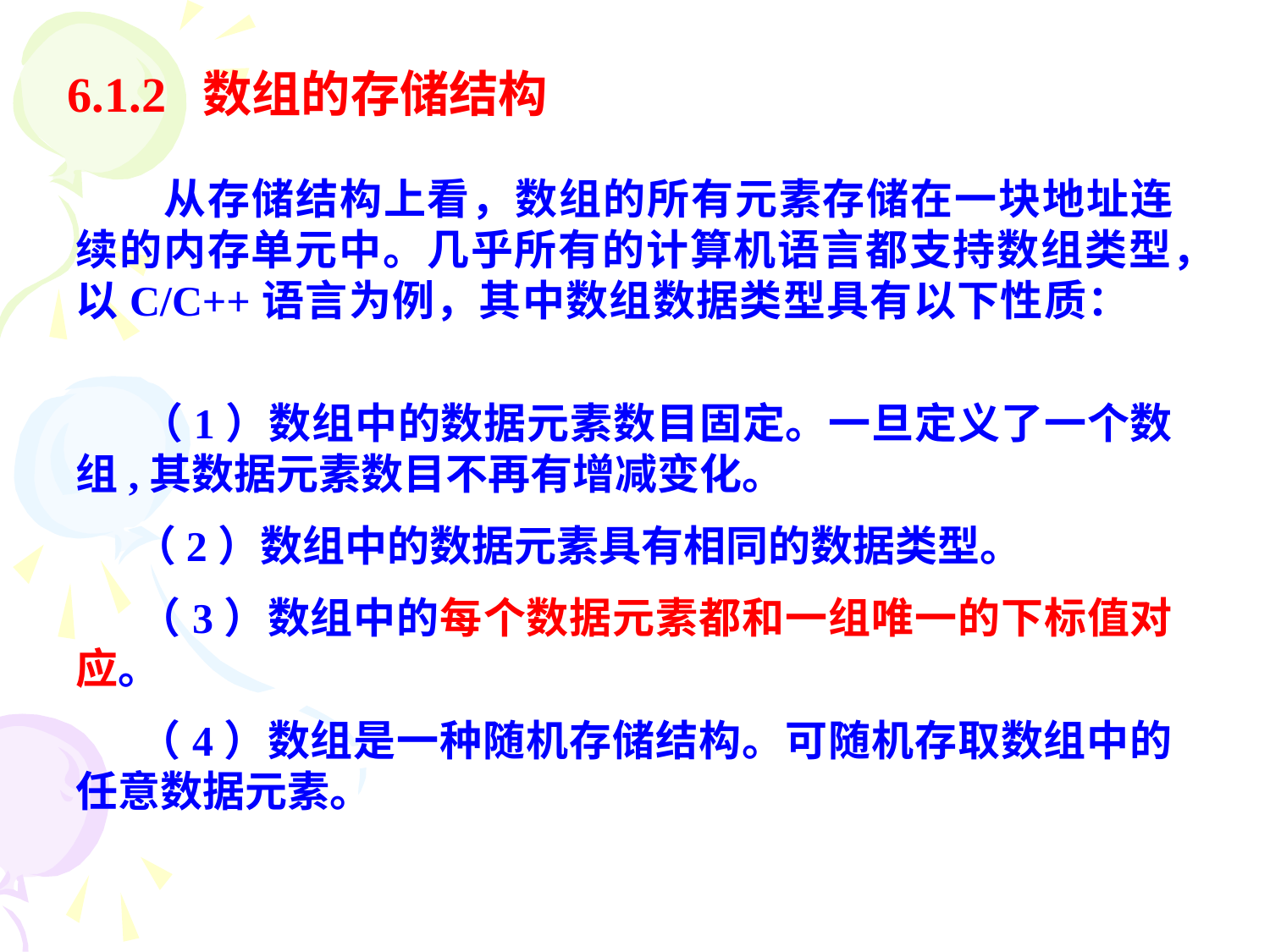

6.1.2  数组的存储结构
　　从存储结构上看，数组的所有元素存储在一块地址连续的内存单元中。几乎所有的计算机语言都支持数组类型，以C/C++语言为例，其中数组数据类型具有以下性质：
 　（1）数组中的数据元素数目固定。一旦定义了一个数组,其数据元素数目不再有增减变化。
     （2）数组中的数据元素具有相同的数据类型。
     （3）数组中的每个数据元素都和一组唯一的下标值对应。
     （4）数组是一种随机存储结构。可随机存取数组中的任意数据元素。